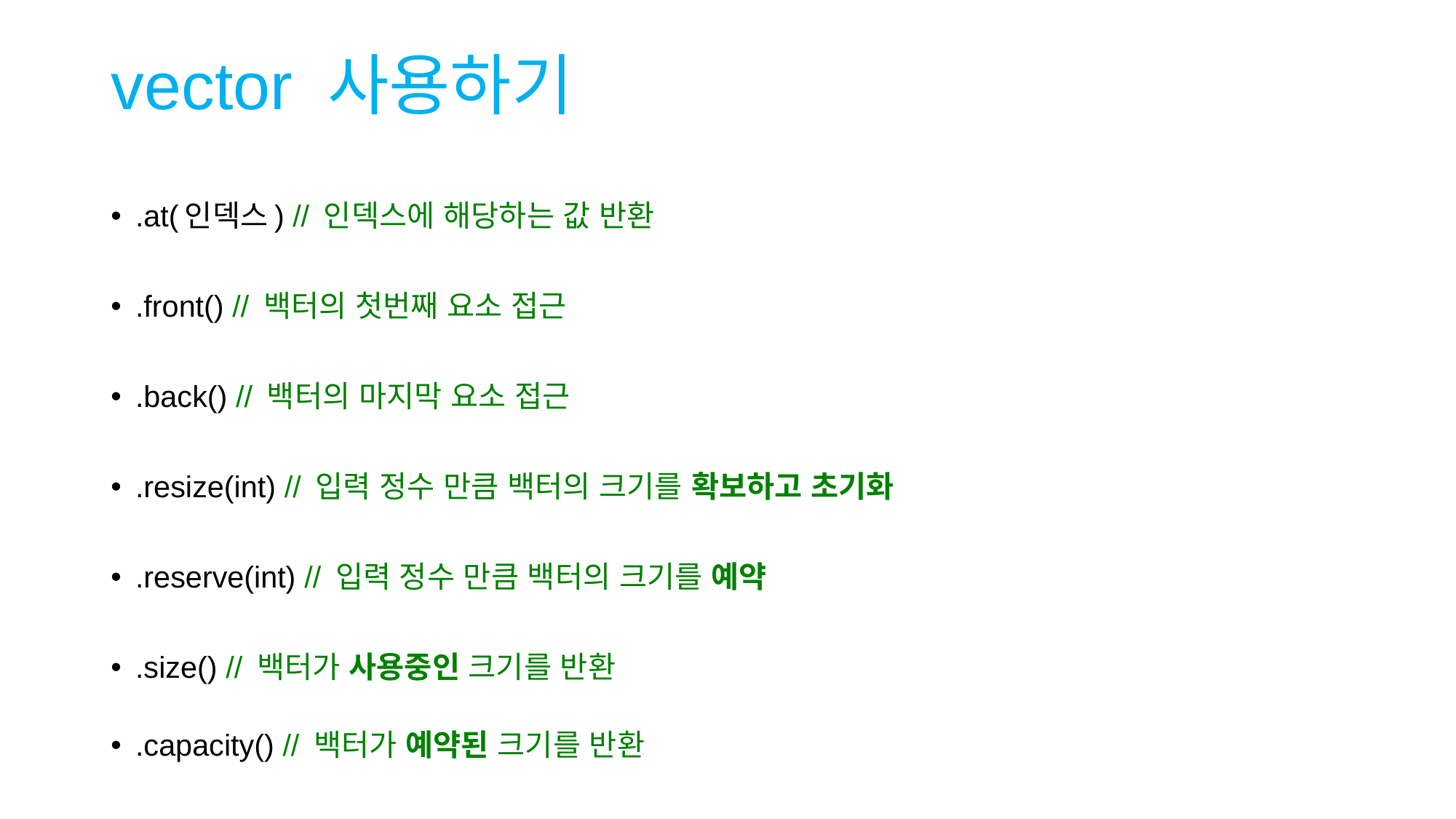

# vector 사용하기
.at(인덱스) // 인덱스에 해당하는 값 반환

.front() // 백터의 첫번째 요소 접근

.back() // 백터의 마지막 요소 접근

.resize(int) // 입력 정수 만큼 백터의 크기를 확보하고 초기화

.reserve(int) // 입력 정수 만큼 백터의 크기를 예약

.size() // 백터가 사용중인 크기를 반환
.capacity() // 백터가 예약된 크기를 반환